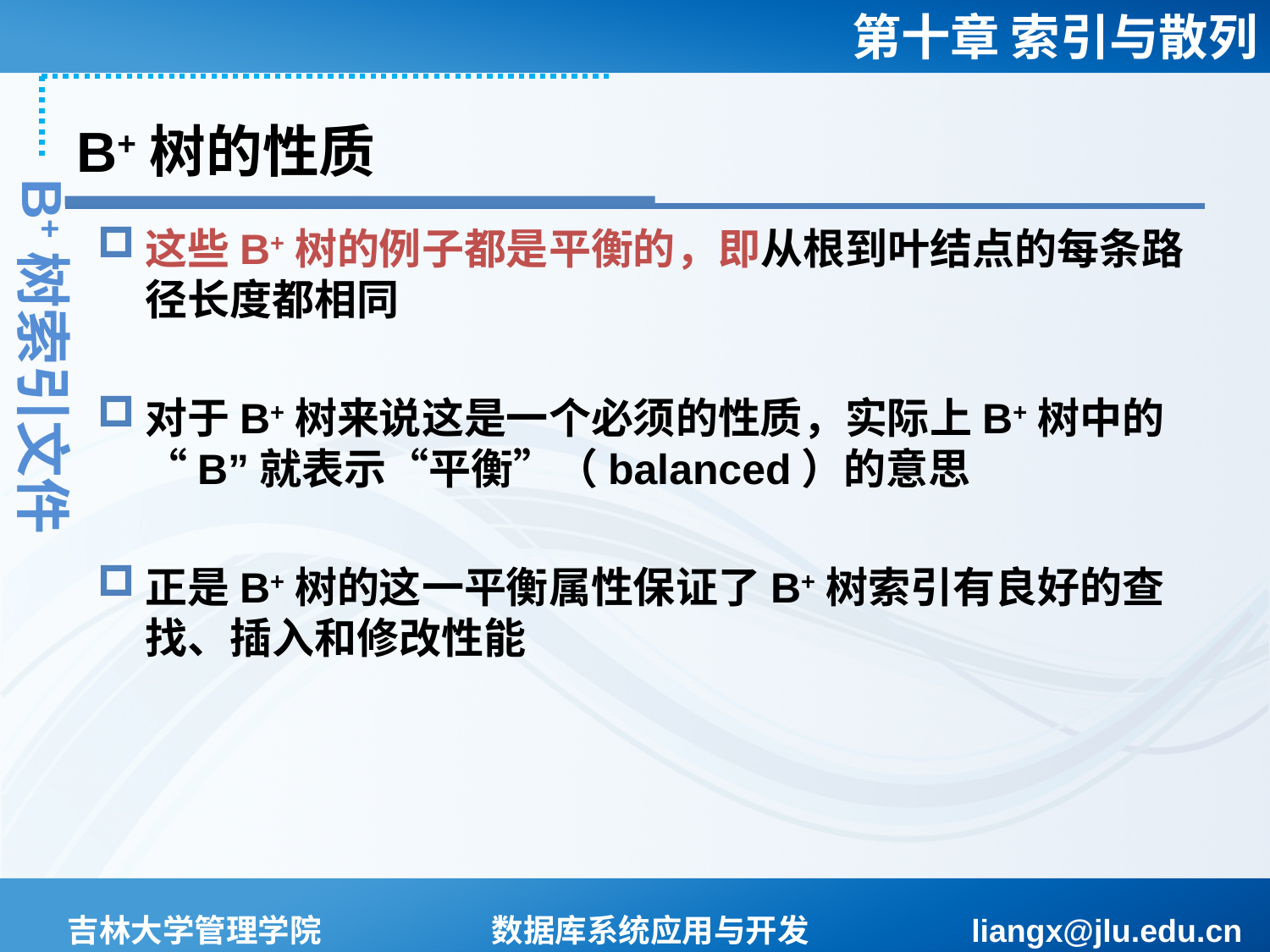

# B+树的性质
B+树索引文件
这些B+树的例子都是平衡的，即从根到叶结点的每条路径长度都相同

对于B+树来说这是一个必须的性质，实际上B+树中的“B”就表示“平衡”（balanced）的意思

正是B+树的这一平衡属性保证了B+树索引有良好的查找、插入和修改性能